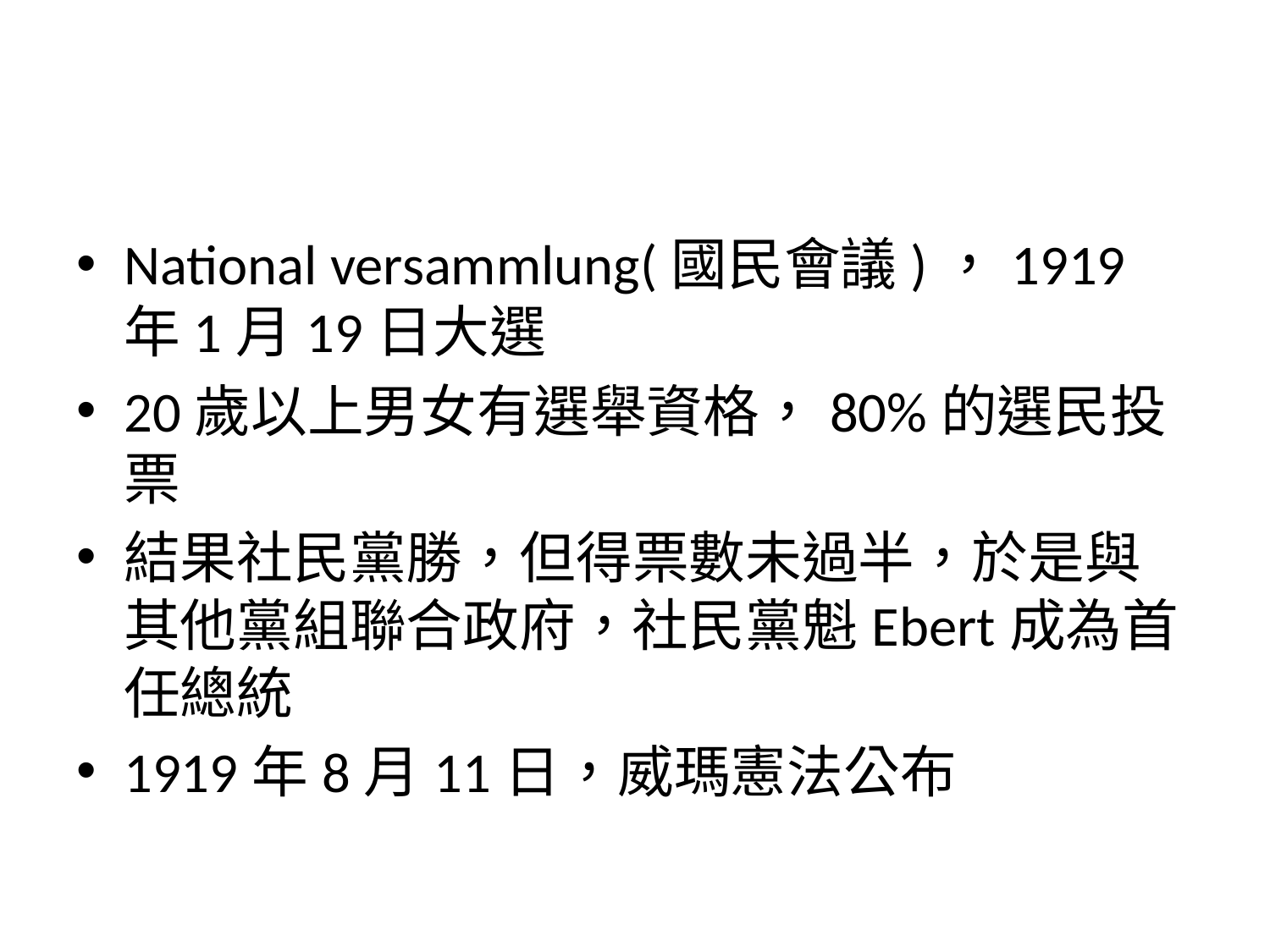

#
National versammlung(國民會議)，1919年1月19日大選
20歲以上男女有選舉資格，80%的選民投票
結果社民黨勝，但得票數未過半，於是與其他黨組聯合政府，社民黨魁Ebert成為首任總統
1919年8月11日，威瑪憲法公布